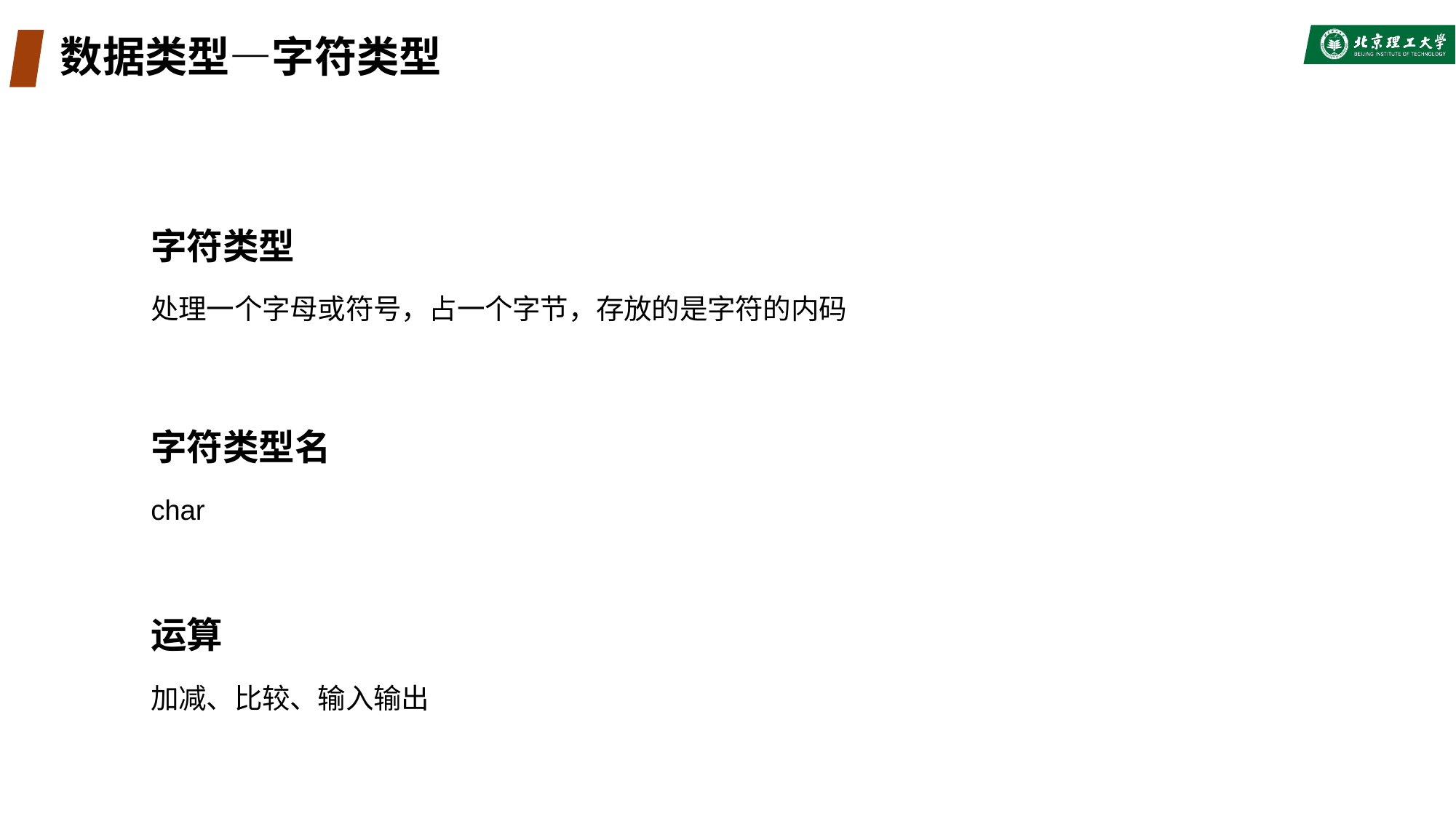

# 数据类型—字符类型
字符类型
处理一个字母或符号，占一个字节，存放的是字符的内码

字符类型名
char

运算
加减、比较、输入输出